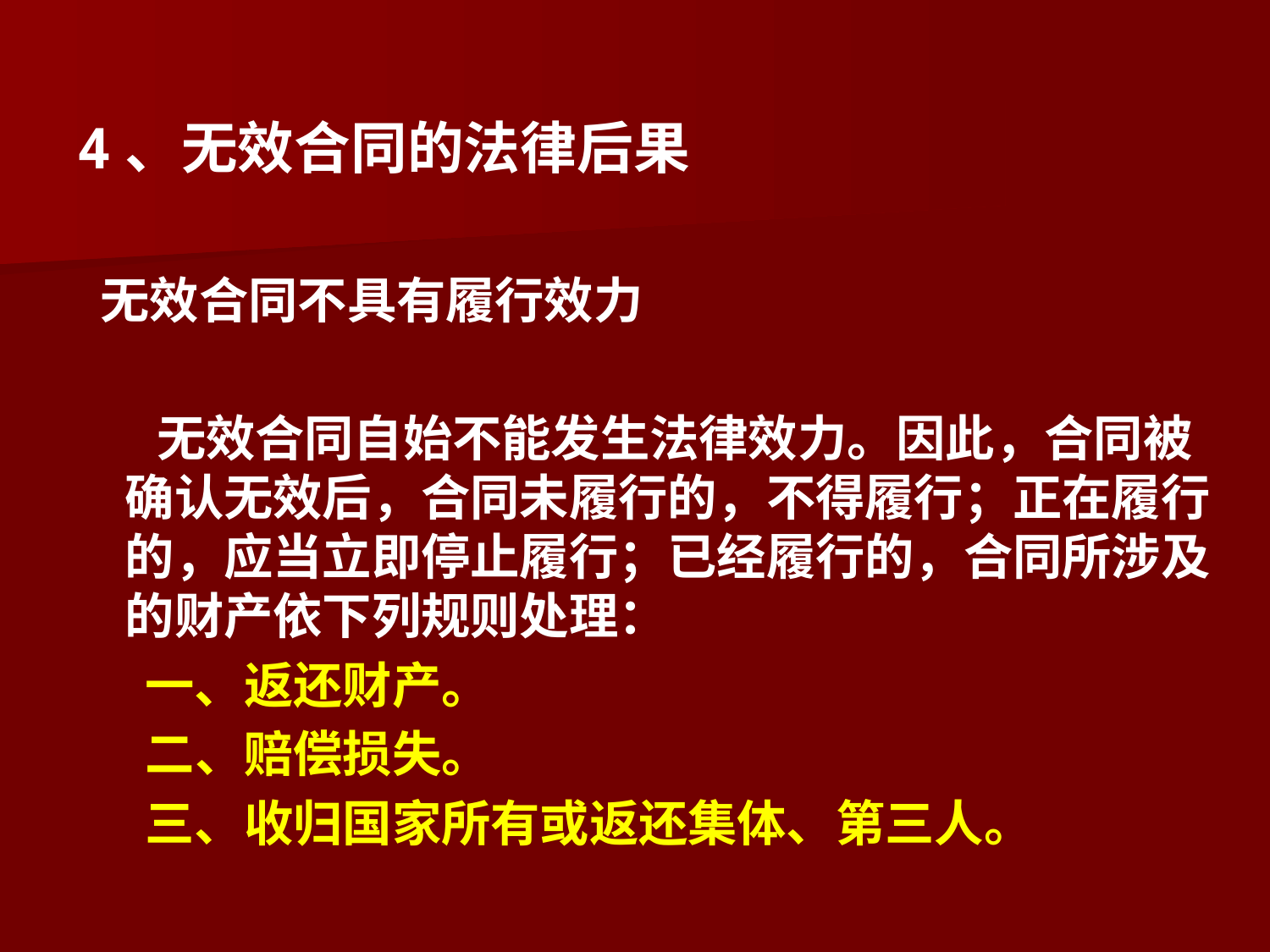

4、无效合同的法律后果

 无效合同不具有履行效力

      无效合同自始不能发生法律效力。因此，合同被确认无效后，合同未履行的，不得履行；正在履行的，应当立即停止履行；已经履行的，合同所涉及的财产依下列规则处理：
     一、返还财产。
     二、赔偿损失。
     三、收归国家所有或返还集体、第三人。
18